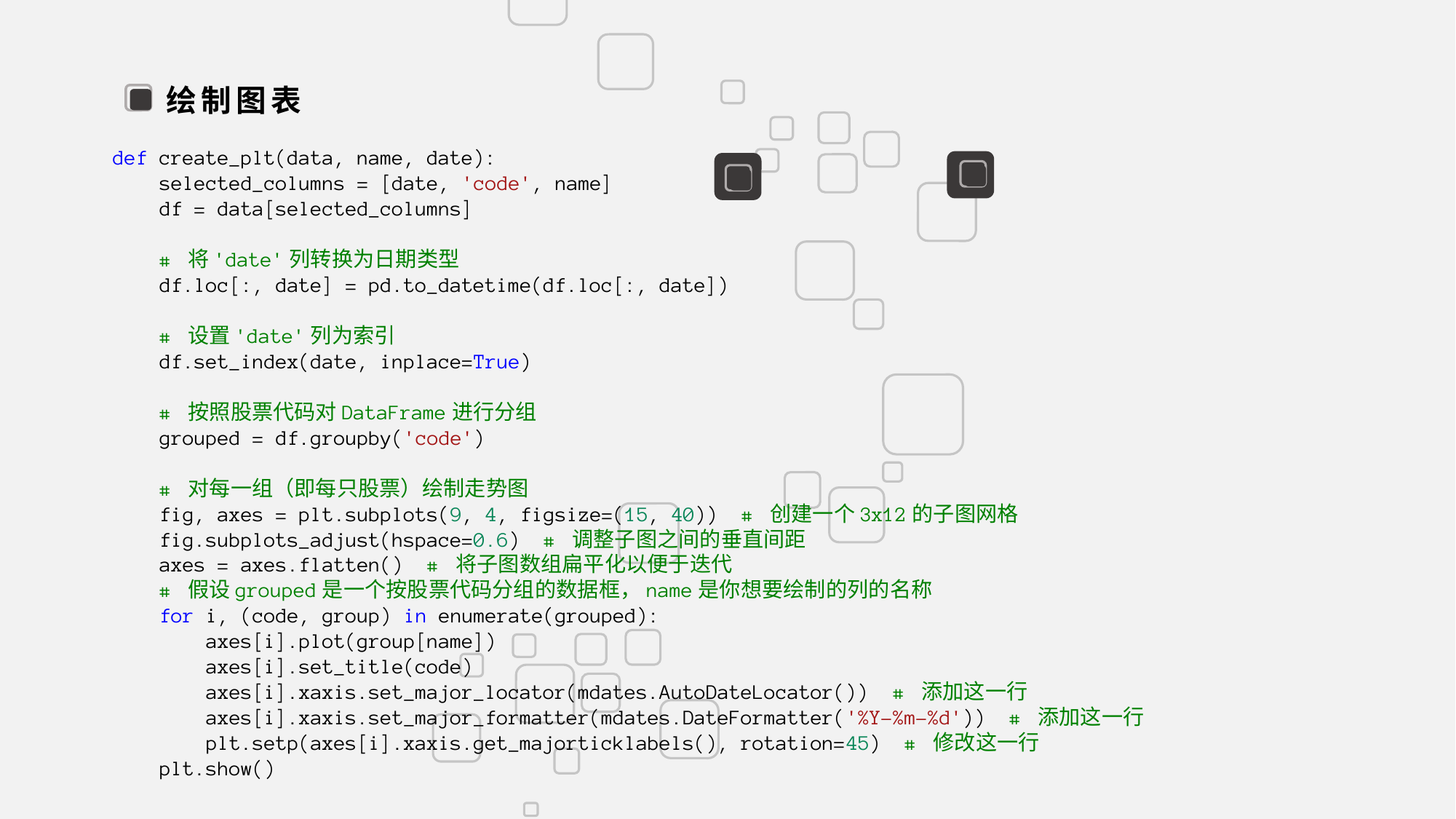

绘制图表

def create_plt(data, name, date):
    selected_columns = [date, 'code', name]
    df = data[selected_columns]
    # 将'date'列转换为日期类型
    df.loc[:, date] = pd.to_datetime(df.loc[:, date])
    # 设置'date'列为索引
    df.set_index(date, inplace=True)
    # 按照股票代码对DataFrame进行分组
    grouped = df.groupby('code')
    # 对每一组（即每只股票）绘制走势图
    fig, axes = plt.subplots(9, 4, figsize=(15, 40))  # 创建一个3x12的子图网格
    fig.subplots_adjust(hspace=0.6)  # 调整子图之间的垂直间距
    axes = axes.flatten()  # 将子图数组扁平化以便于迭代
    # 假设grouped是一个按股票代码分组的数据框，name是你想要绘制的列的名称
    for i, (code, group) in enumerate(grouped):
        axes[i].plot(group[name])
        axes[i].set_title(code)
        axes[i].xaxis.set_major_locator(mdates.AutoDateLocator())  # 添加这一行
        axes[i].xaxis.set_major_formatter(mdates.DateFormatter('%Y-%m-%d'))  # 添加这一行
        plt.setp(axes[i].xaxis.get_majorticklabels(), rotation=45)  # 修改这一行
    plt.show()